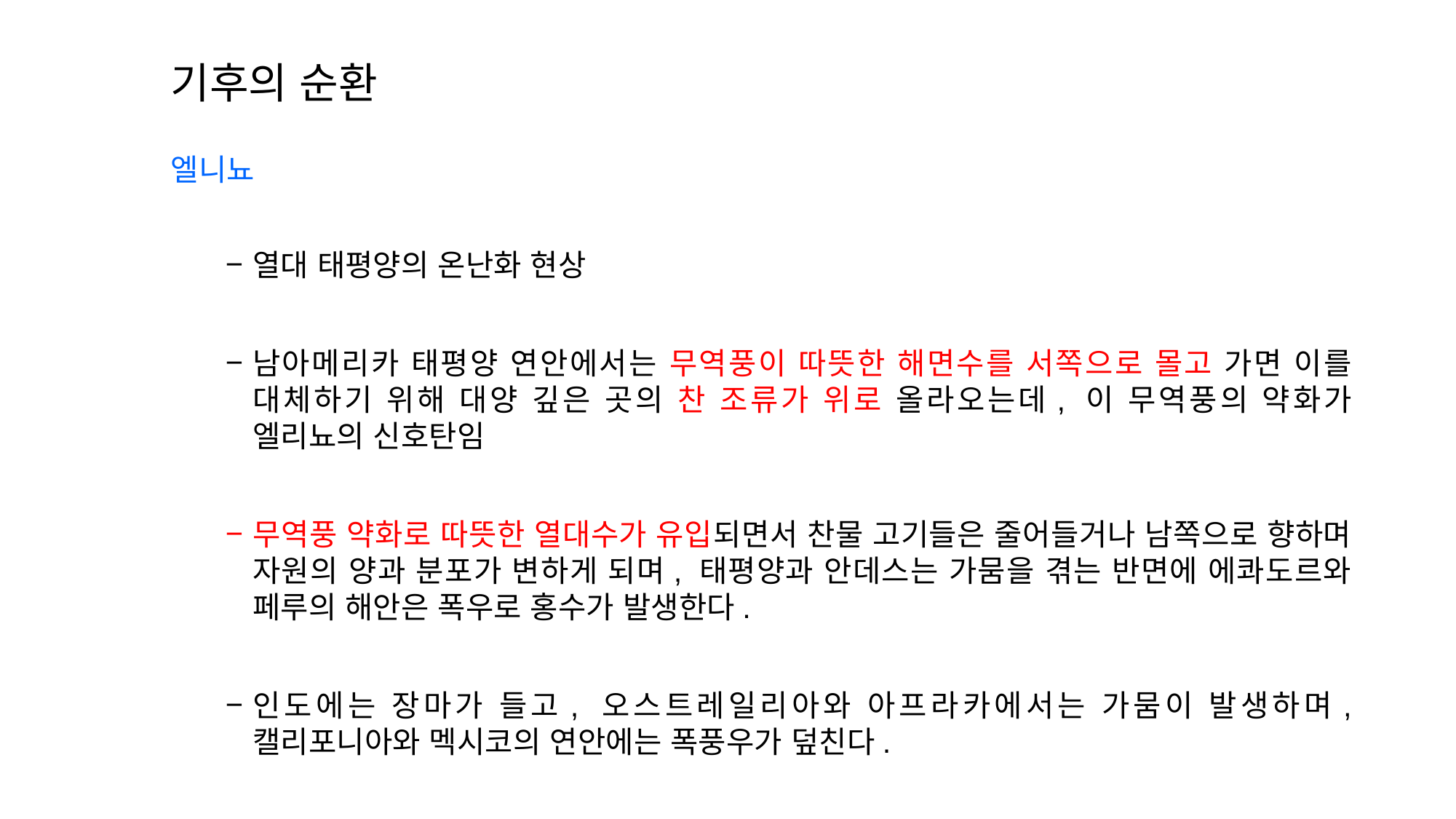

기후의 순환
엘니뇨

열대 태평양의 온난화 현상

남아메리카 태평양 연안에서는 무역풍이 따뜻한 해면수를 서쪽으로 몰고 가면 이를 대체하기 위해 대양 깊은 곳의 찬 조류가 위로 올라오는데, 이 무역풍의 약화가 엘리뇨의 신호탄임

무역풍 약화로 따뜻한 열대수가 유입되면서 찬물 고기들은 줄어들거나 남쪽으로 향하며 자원의 양과 분포가 변하게 되며, 태평양과 안데스는 가뭄을 겪는 반면에 에콰도르와 페루의 해안은 폭우로 홍수가 발생한다.

인도에는 장마가 들고, 오스트레일리아와 아프라카에서는 가뭄이 발생하며, 캘리포니아와 멕시코의 연안에는 폭풍우가 덮친다.